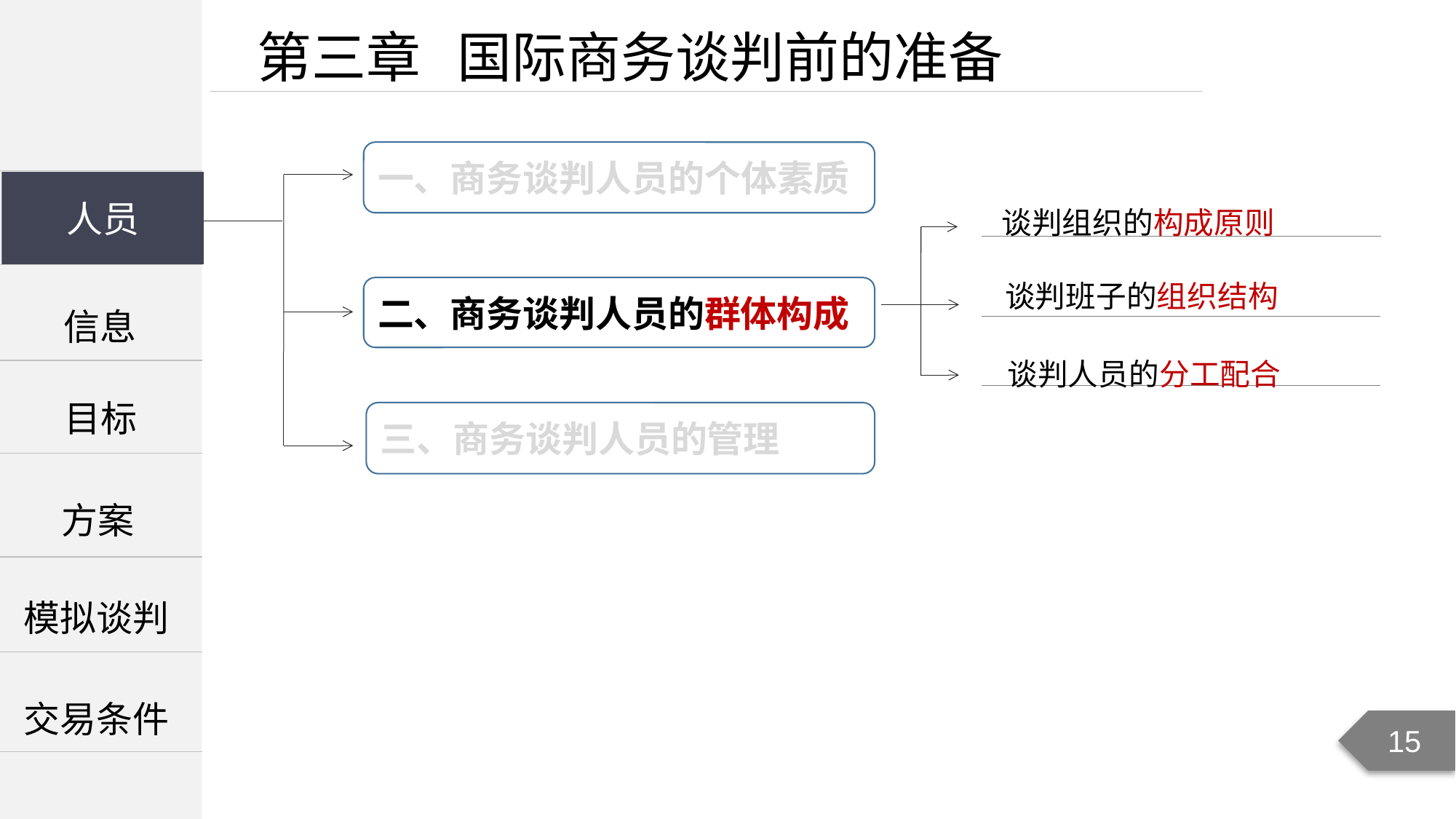

第三章   国际商务谈判前的准备
一、商务谈判人员的个体素质
|  |
| --- |
|  |
|  |
人员

谈判组织的构成原则
人员

谈判班子的组织结构
信息
二、商务谈判人员的群体构成
谈判人员的分工配合
目标
三、商务谈判人员的管理
方案
模拟谈判
交易条件
15